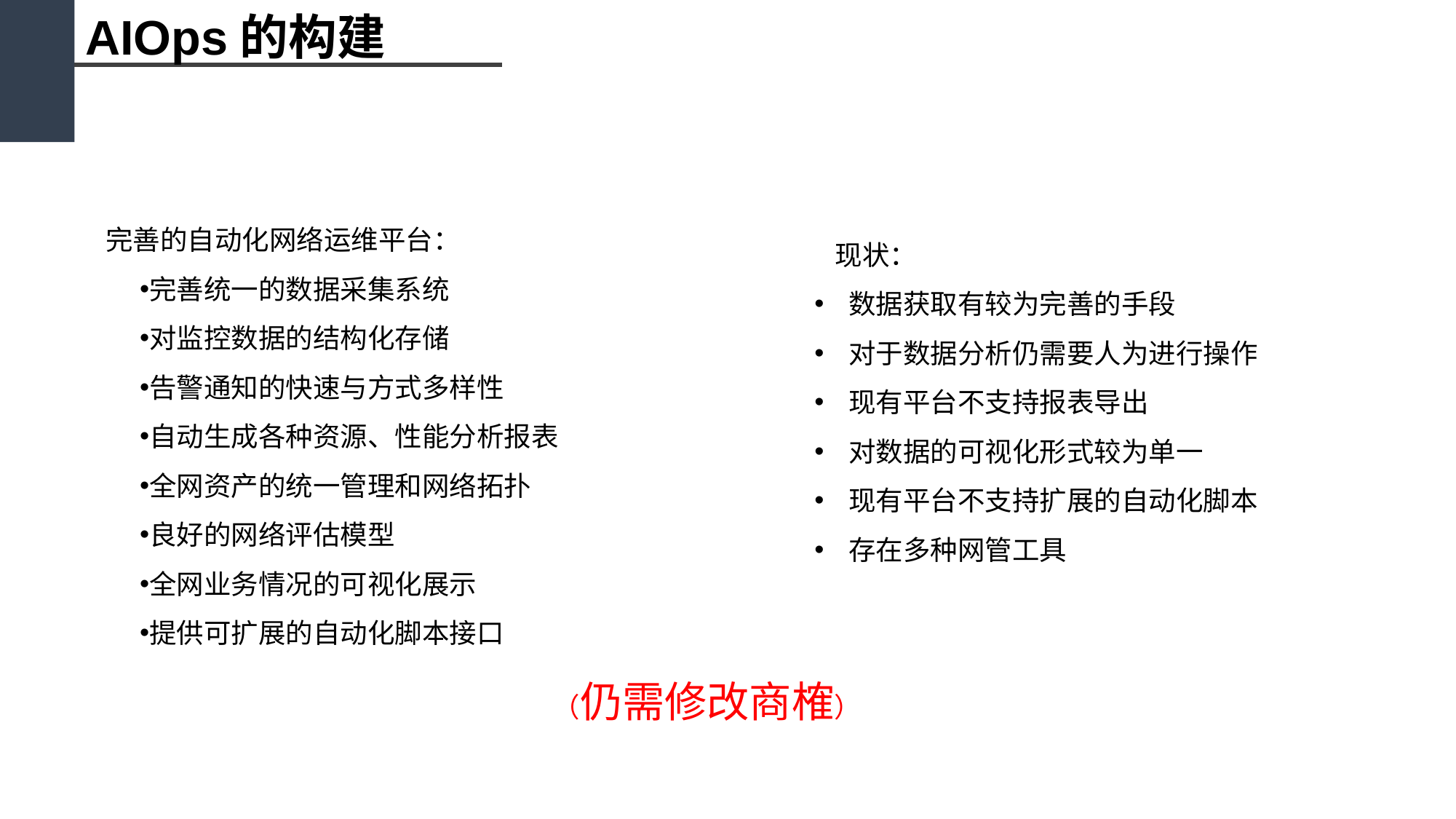

AIOps的构建
完善的自动化网络运维平台：
完善统一的数据采集系统
对监控数据的结构化存储
告警通知的快速与方式多样性
自动生成各种资源、性能分析报表
全网资产的统一管理和网络拓扑
良好的网络评估模型
全网业务情况的可视化展示
提供可扩展的自动化脚本接口
现状：
数据获取有较为完善的手段
对于数据分析仍需要人为进行操作
现有平台不支持报表导出
对数据的可视化形式较为单一
现有平台不支持扩展的自动化脚本
存在多种网管工具
（仍需修改商榷）